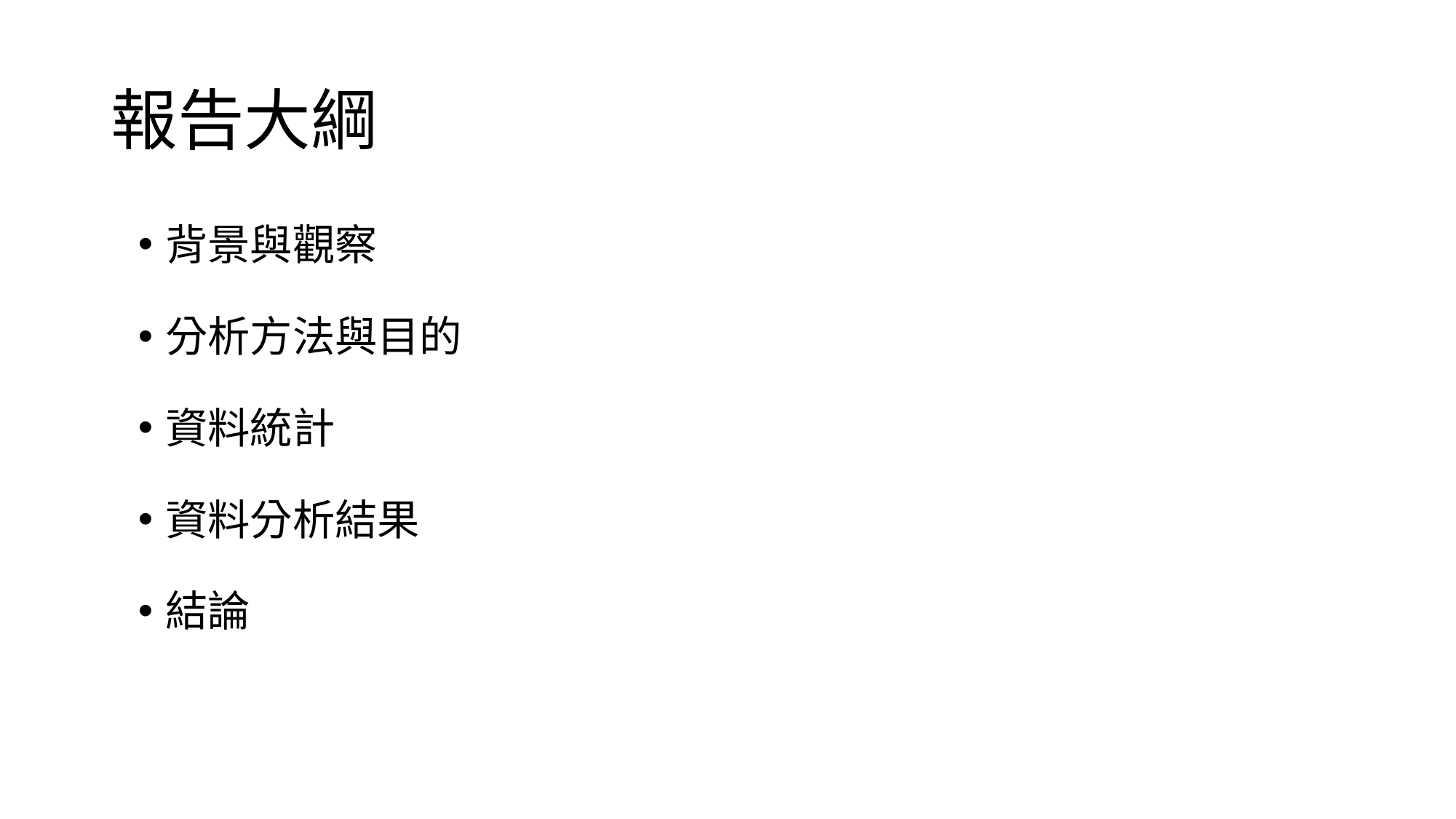

# 報告大綱
背景與觀察

分析方法與目的

資料統計

資料分析結果

結論